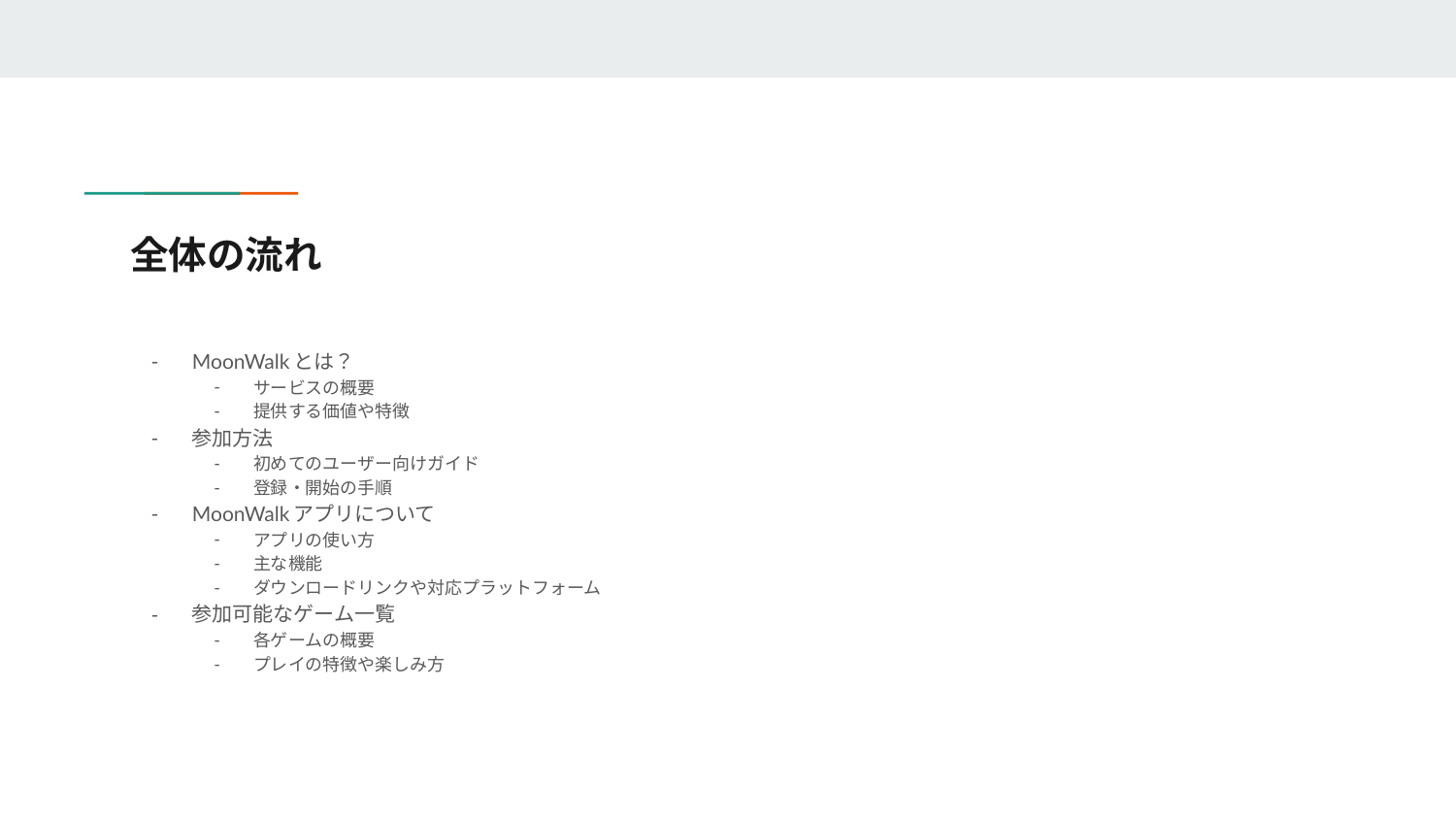

# 全体の流れ
MoonWalkとは？
サービスの概要
提供する価値や特徴
参加方法
初めてのユーザー向けガイド
登録・開始の手順
MoonWalkアプリについて
アプリの使い方
主な機能
ダウンロードリンクや対応プラットフォーム
参加可能なゲーム一覧
各ゲームの概要
プレイの特徴や楽しみ方